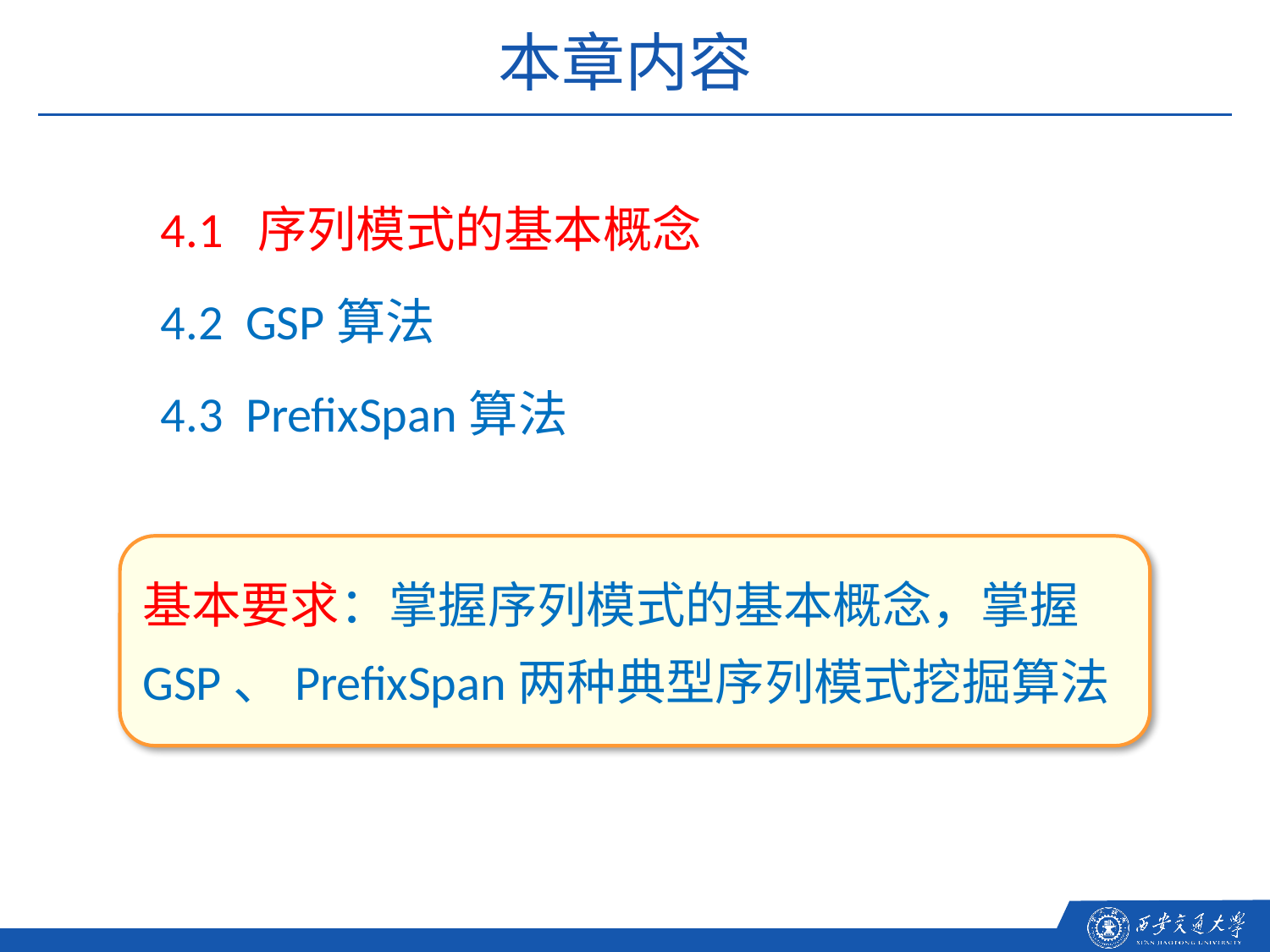

本章内容
4.1  序列模式的基本概念
4.2  GSP算法
4.3  PrefixSpan算法
基本要求：掌握序列模式的基本概念，掌握GSP、PrefixSpan两种典型序列模式挖掘算法